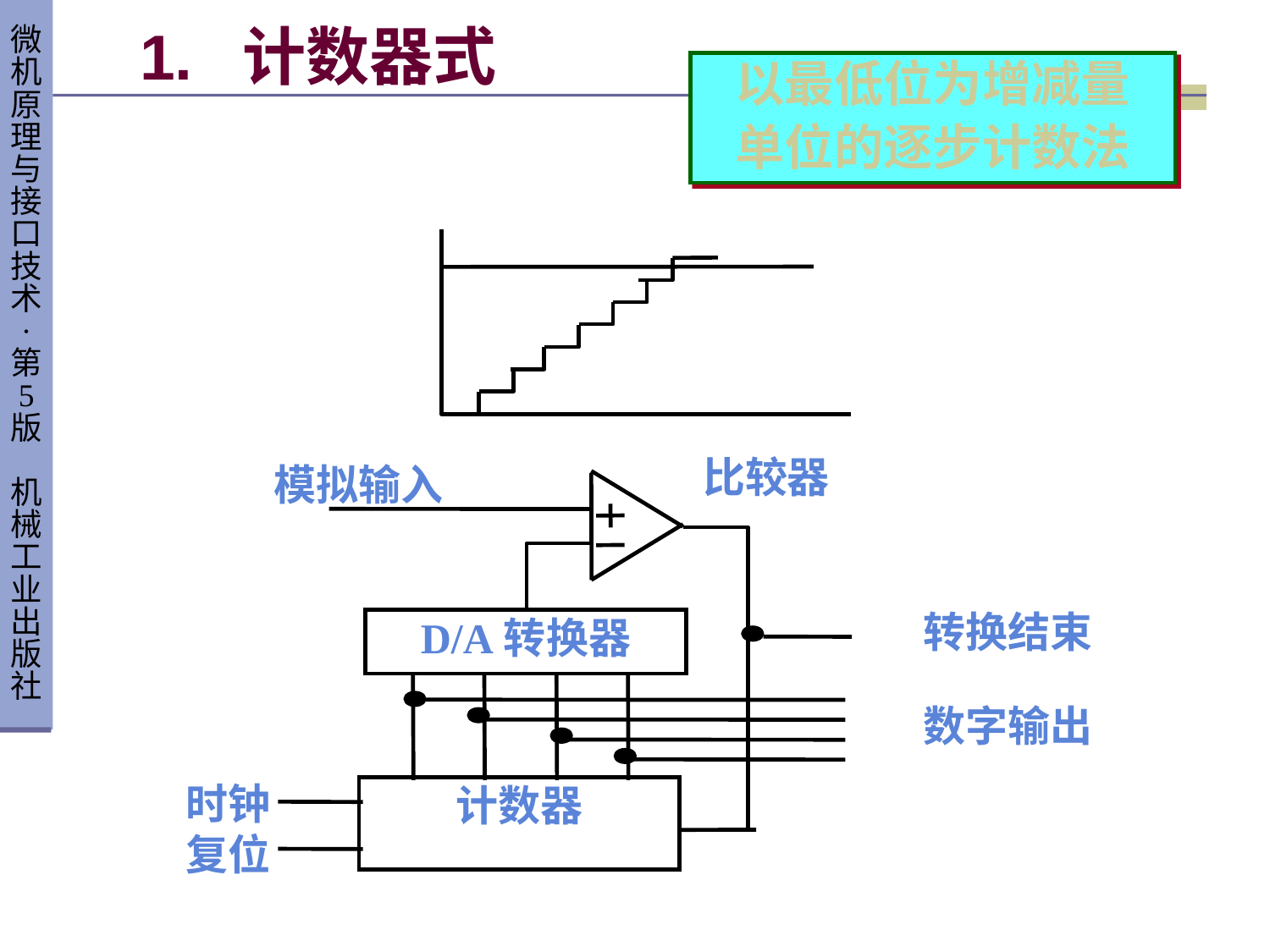

# 1.  计数器式
以最低位为增减量
单位的逐步计数法

比较器
模拟输入

转换结束

D/A转换器

数字输出

时钟
复位
计数器